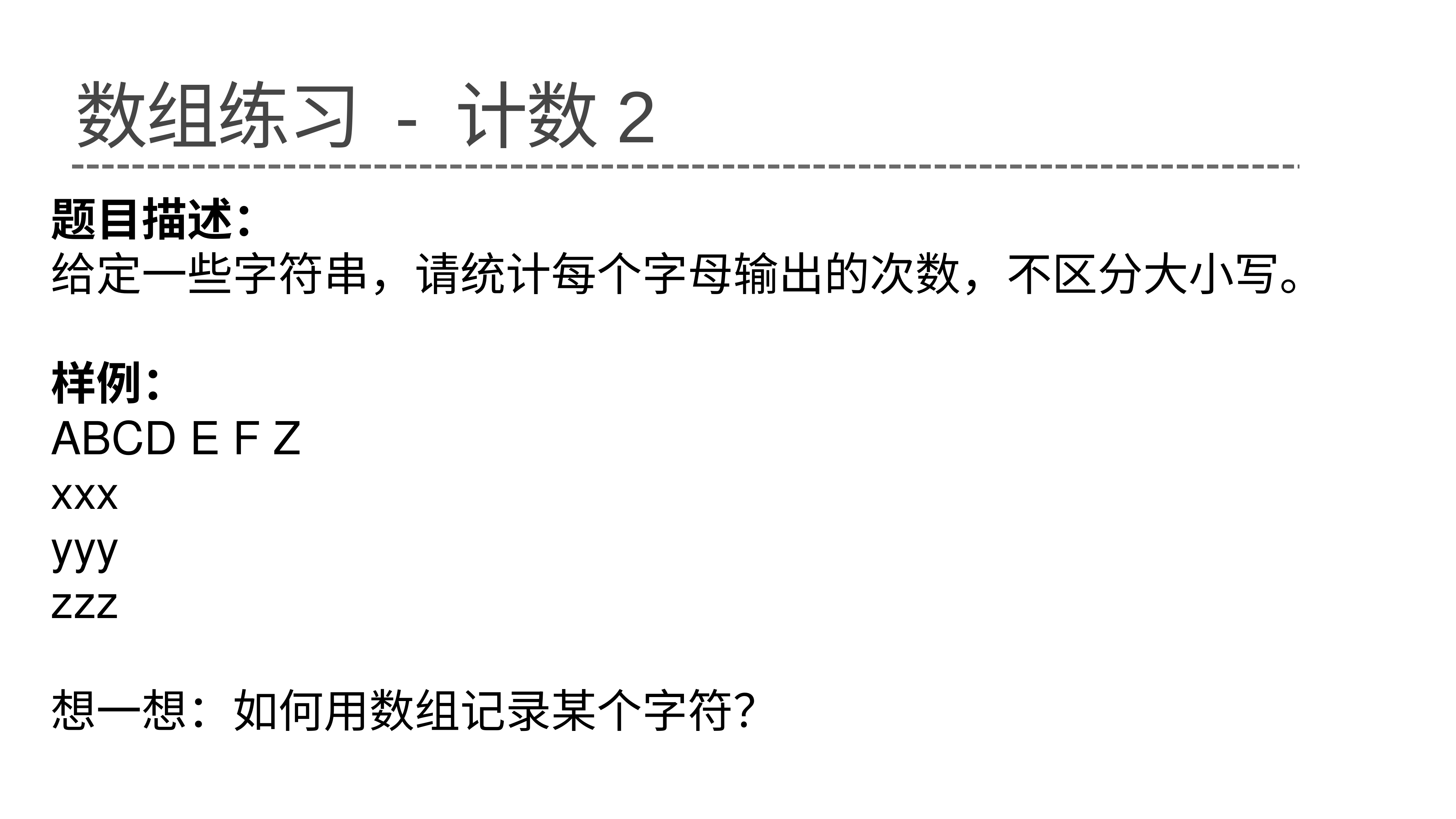

# 数组练习 - 计数2
题目描述：
给定一些字符串，请统计每个字母输出的次数，不区分大小写。

样例：
ABCD E F Z
xxx
yyy
zzz

想一想：如何用数组记录某个字符？